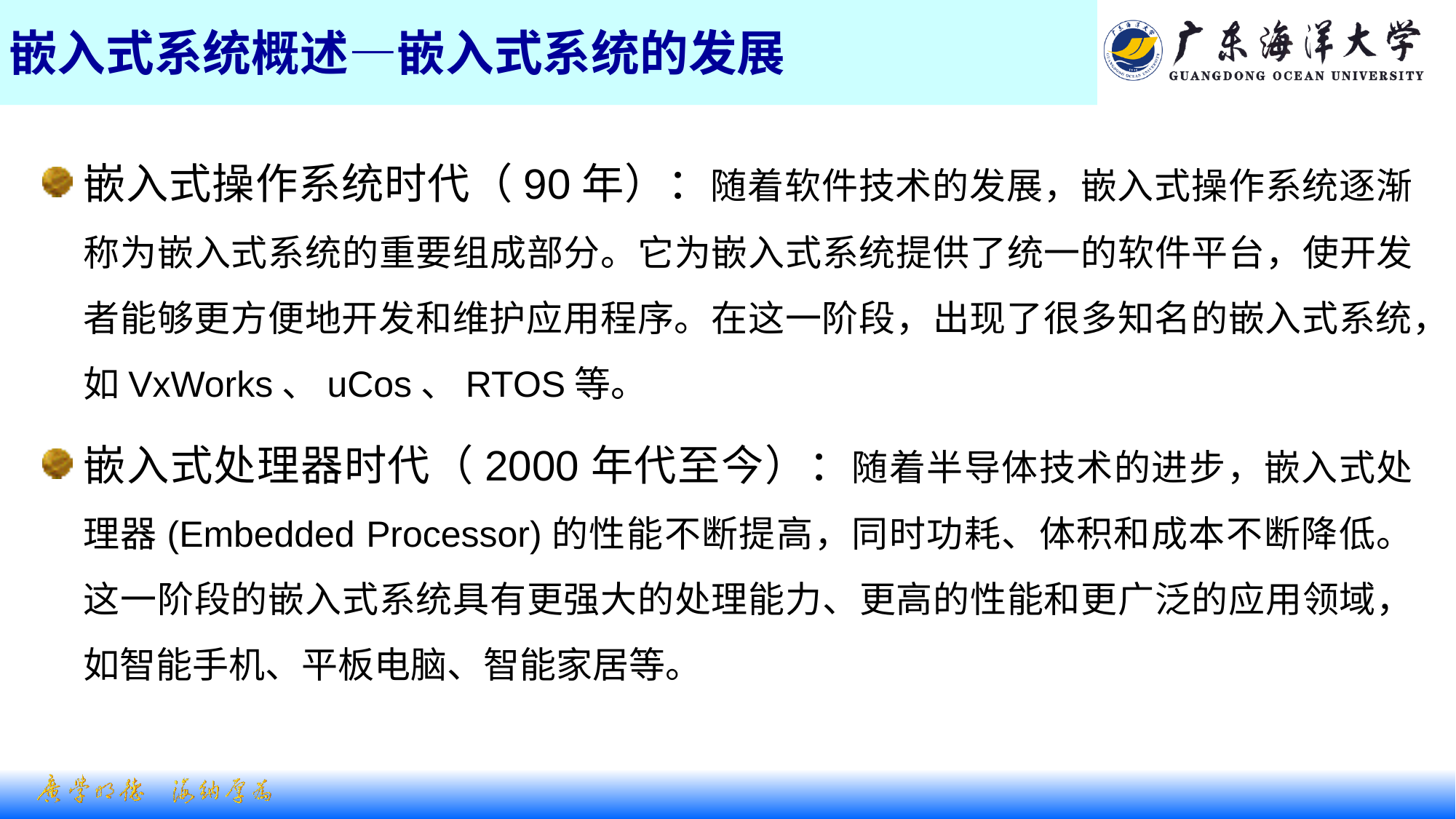

# 嵌入式系统概述—嵌入式系统的发展
嵌入式操作系统时代（90年）：随着软件技术的发展，嵌入式操作系统逐渐称为嵌入式系统的重要组成部分。它为嵌入式系统提供了统一的软件平台，使开发者能够更方便地开发和维护应用程序。在这一阶段，出现了很多知名的嵌入式系统，如VxWorks、uCos、RTOS等。
嵌入式处理器时代（2000年代至今）：随着半导体技术的进步，嵌入式处理器(Embedded Processor)的性能不断提高，同时功耗、体积和成本不断降低。这一阶段的嵌入式系统具有更强大的处理能力、更高的性能和更广泛的应用领域，如智能手机、平板电脑、智能家居等。
33